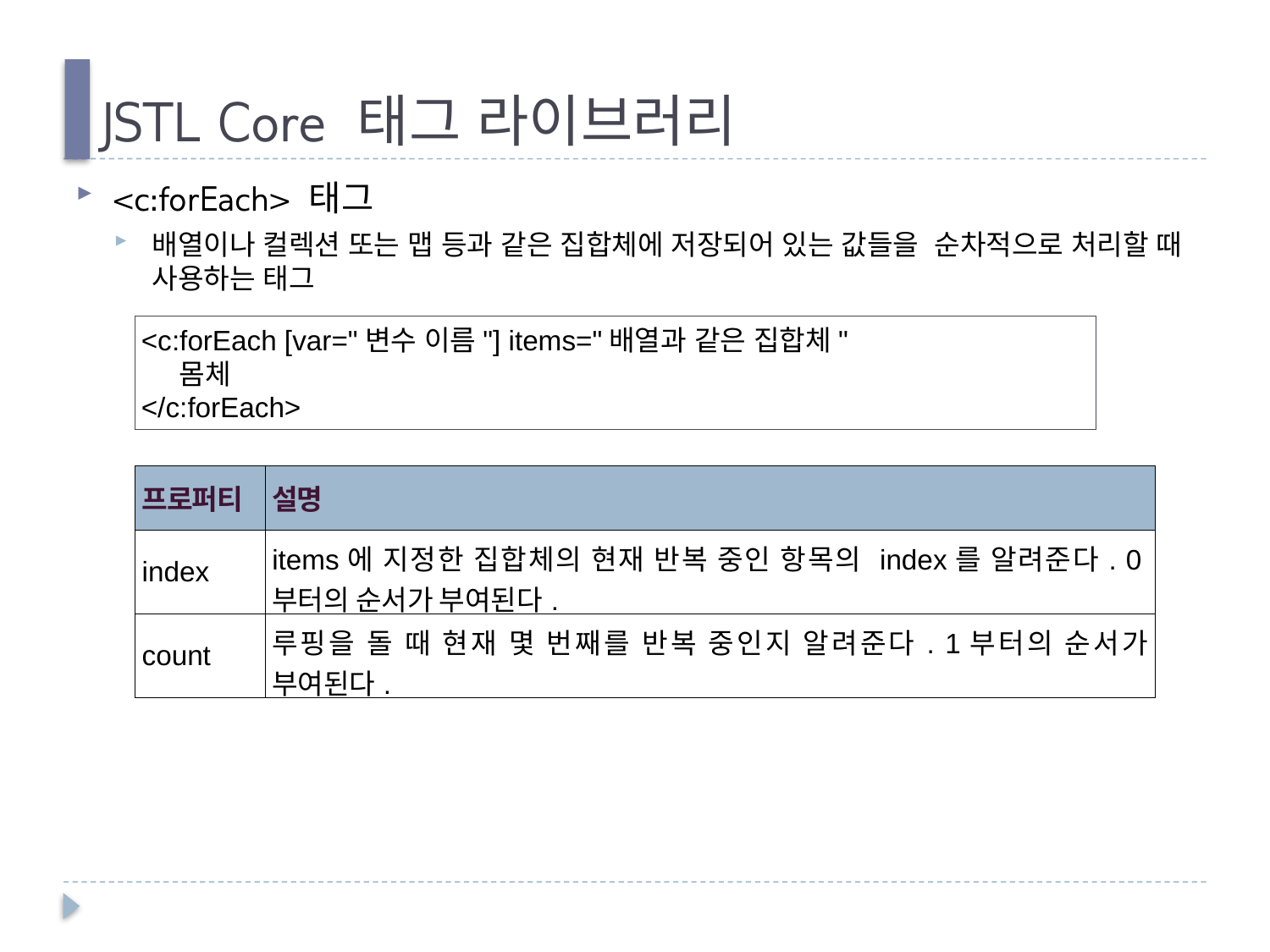

# JSTL Core 태그 라이브러리
<c:forEach> 태그
배열이나 컬렉션 또는 맵 등과 같은 집합체에 저장되어 있는 값들을  순차적으로 처리할 때 사용하는 태그

<c:forEach [var="변수 이름"] items="배열과 같은 집합체"
    몸체
</c:forEach>
| 프로퍼티 | 설명 |
| --- | --- |
| index | items에 지정한 집합체의 현재 반복 중인 항목의 index를 알려준다. 0부터의 순서가 부여된다. |
| count | 루핑을 돌 때 현재 몇 번째를 반복 중인지 알려준다. 1부터의 순서가 부여된다. |